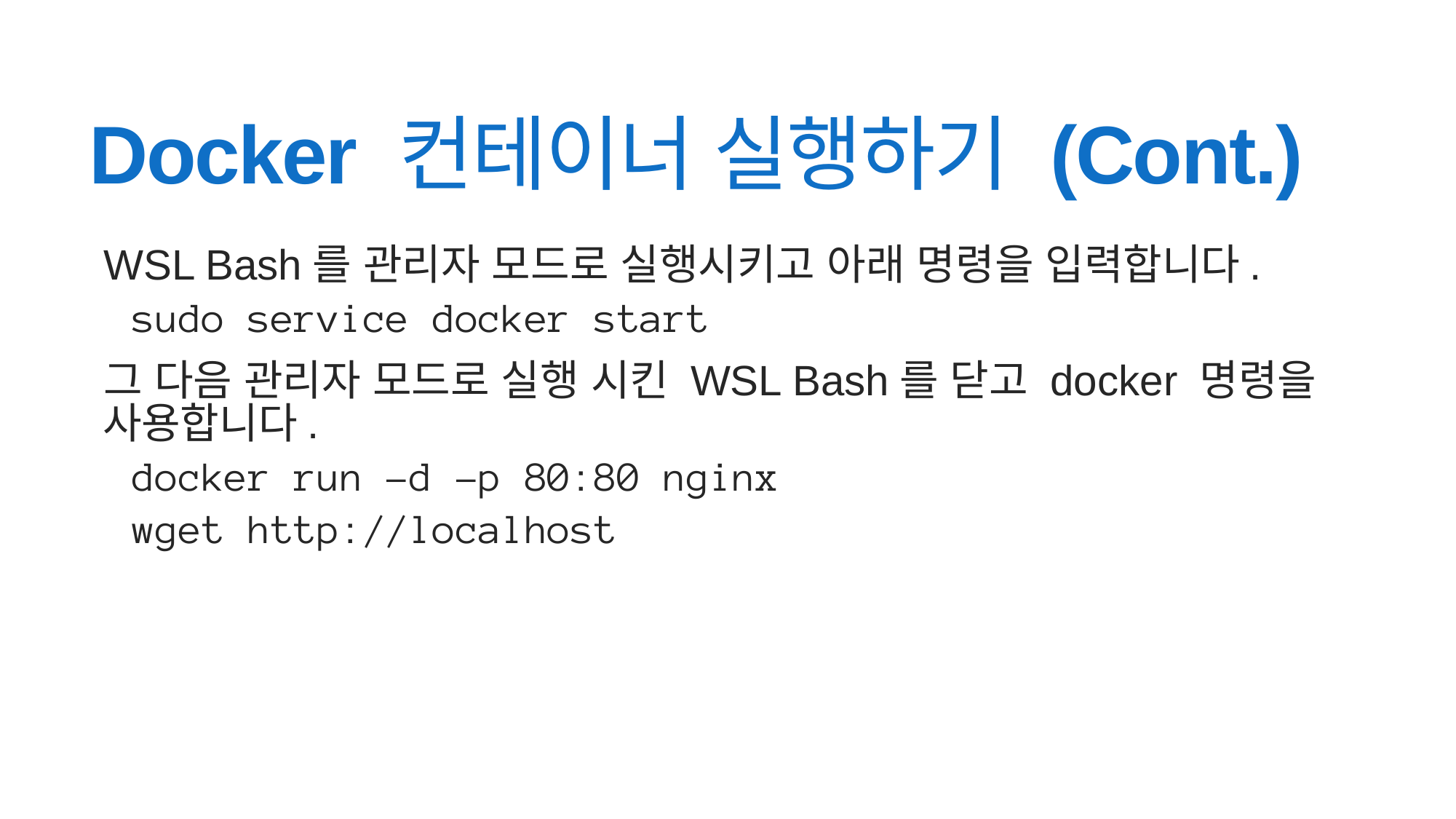

# Docker 컨테이너 실행하기 (Cont.)
WSL Bash를 관리자 모드로 실행시키고 아래 명령을 입력합니다.
sudo service docker start
그 다음 관리자 모드로 실행 시킨 WSL Bash를 닫고 docker 명령을 사용합니다.
docker run -d -p 80:80 nginx
wget http://localhost